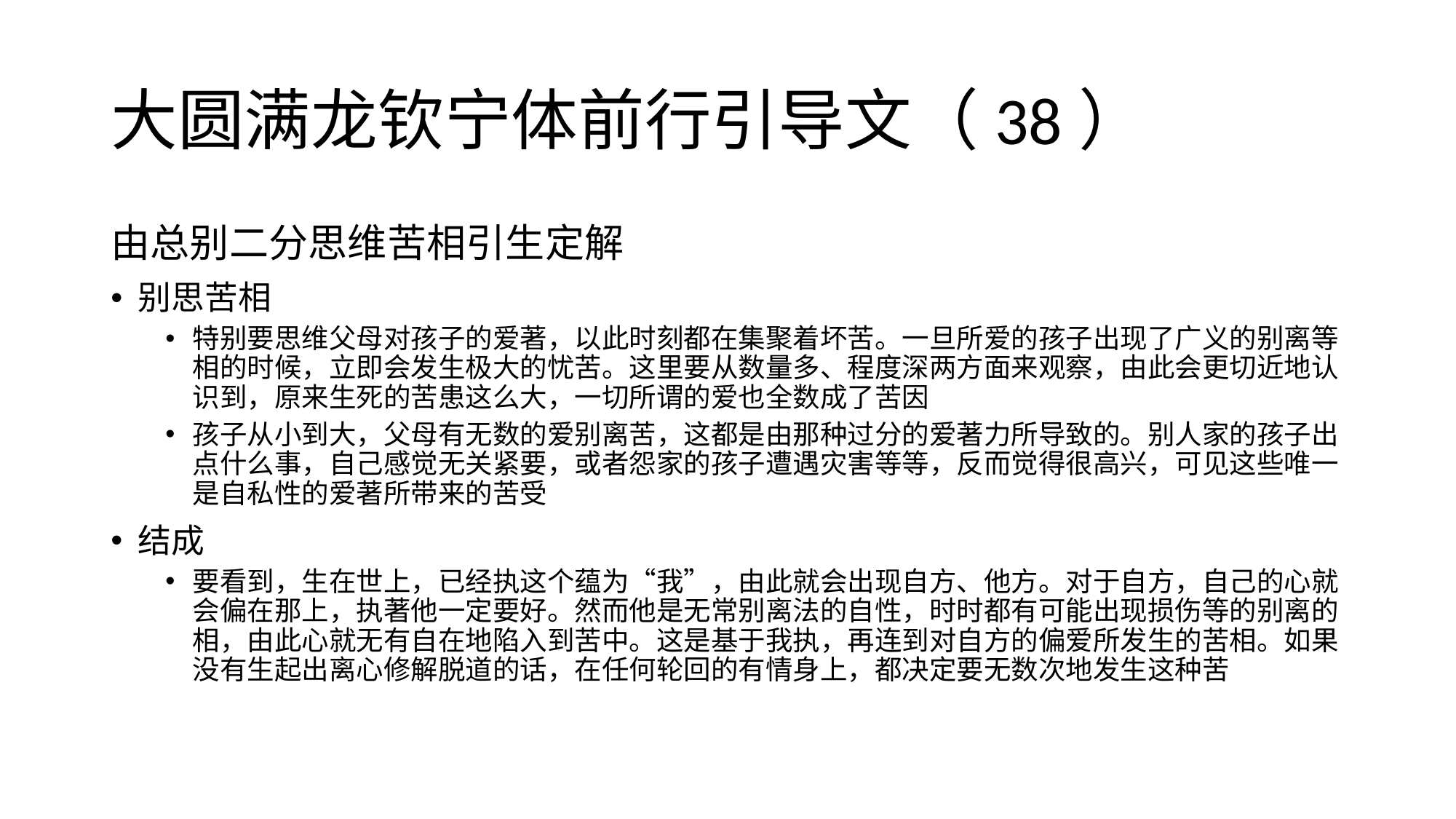

# 大圆满龙钦宁体前行引导文（38）
由总别二分思维苦相引生定解
别思苦相
特别要思维父母对孩子的爱著，以此时刻都在集聚着坏苦。一旦所爱的孩子出现了广义的别离等相的时候，立即会发生极大的忧苦。这里要从数量多、程度深两方面来观察，由此会更切近地认识到，原来生死的苦患这么大，一切所谓的爱也全数成了苦因
孩子从小到大，父母有无数的爱别离苦，这都是由那种过分的爱著力所导致的。别人家的孩子出点什么事，自己感觉无关紧要，或者怨家的孩子遭遇灾害等等，反而觉得很高兴，可见这些唯一是自私性的爱著所带来的苦受
结成
要看到，生在世上，已经执这个蕴为“我”，由此就会出现自方、他方。对于自方，自己的心就会偏在那上，执著他一定要好。然而他是无常别离法的自性，时时都有可能出现损伤等的别离的相，由此心就无有自在地陷入到苦中。这是基于我执，再连到对自方的偏爱所发生的苦相。如果没有生起出离心修解脱道的话，在任何轮回的有情身上，都决定要无数次地发生这种苦